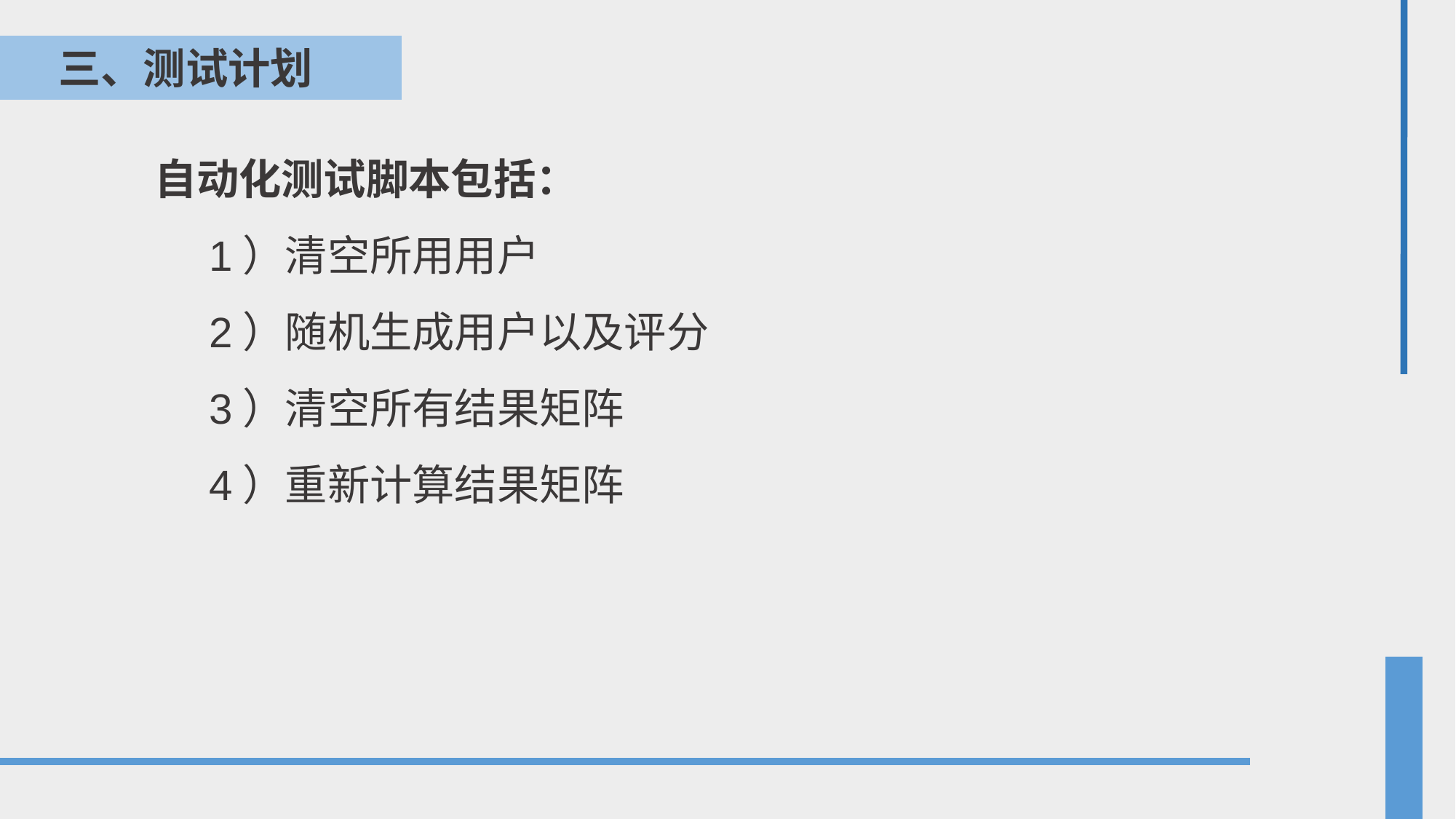

三、测试计划
自动化测试脚本包括：
1）清空所用用户
2）随机生成用户以及评分
3）清空所有结果矩阵
4）重新计算结果矩阵